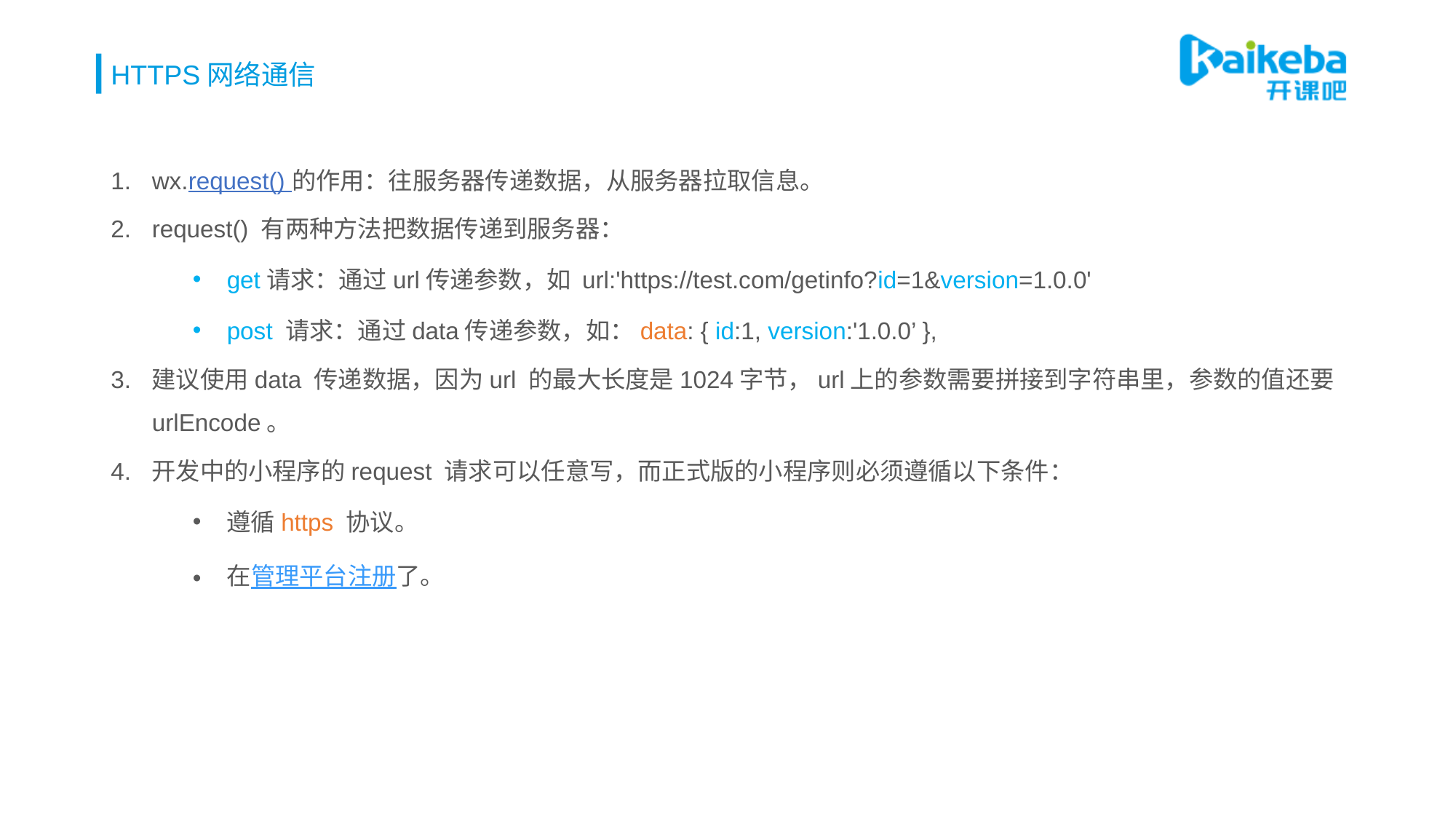

# HTTPS网络通信
wx.request() 的作用：往服务器传递数据，从服务器拉取信息。
request() 有两种方法把数据传递到服务器：
get请求：通过url传递参数，如 url:'https://test.com/getinfo?id=1&version=1.0.0'
post 请求：通过data传递参数，如：data: { id:1, version:'1.0.0’ },
建议使用data 传递数据，因为url 的最大长度是1024字节，url上的参数需要拼接到字符串里，参数的值还要urlEncode。
开发中的小程序的request 请求可以任意写，而正式版的小程序则必须遵循以下条件：
遵循https 协议。
在管理平台注册了。